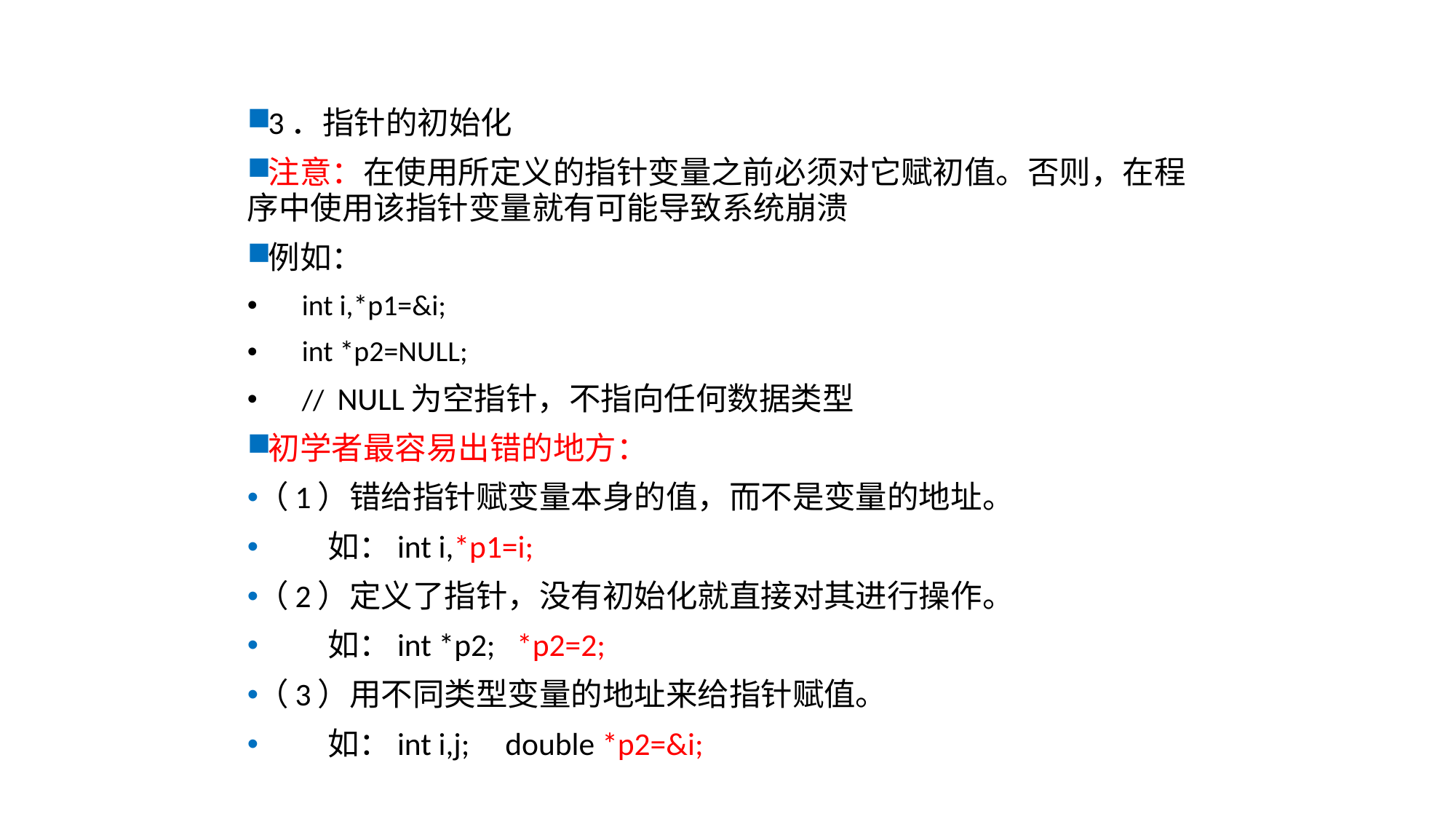

3．指针的初始化
注意：在使用所定义的指针变量之前必须对它赋初值。否则，在程序中使用该指针变量就有可能导致系统崩溃
例如：
       int i,*p1=&i;
       int *p2=NULL;
       //  NULL为空指针，不指向任何数据类型
初学者最容易出错的地方：
（1）错给指针赋变量本身的值，而不是变量的地址。
         如：int i,*p1=i;
（2）定义了指针，没有初始化就直接对其进行操作。
         如：int *p2;   *p2=2;
（3）用不同类型变量的地址来给指针赋值。
         如：int i,j;     double *p2=&i;